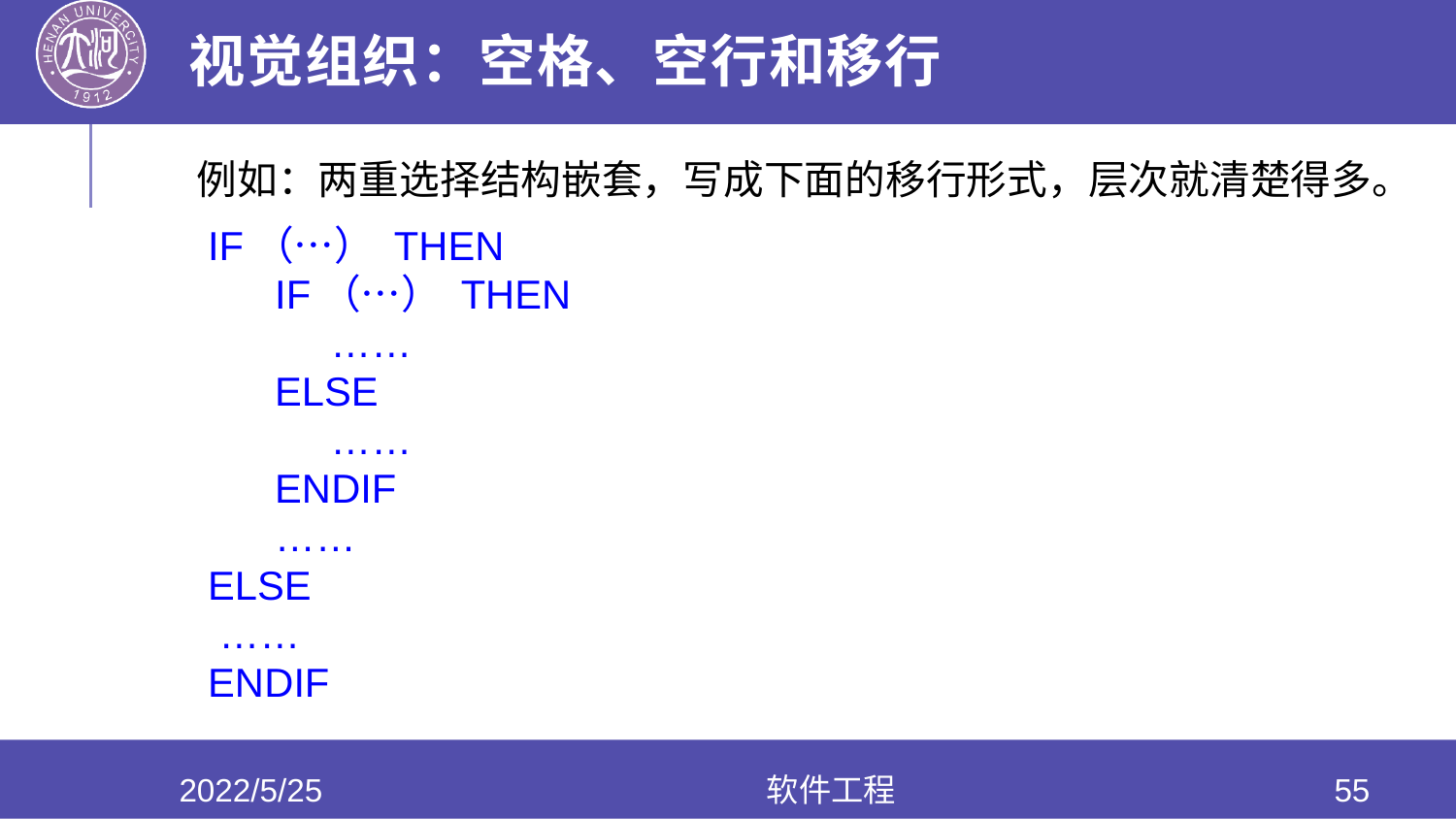

# 视觉组织：空格、空行和移行
例如：两重选择结构嵌套，写成下面的移行形式，层次就清楚得多。
 IF（…） THEN
       IF（…） THEN
            ……
       ELSE
            ……
       ENDIF
       ……
 ELSE
  ……
 ENDIF
2022/5/25
软件工程
55